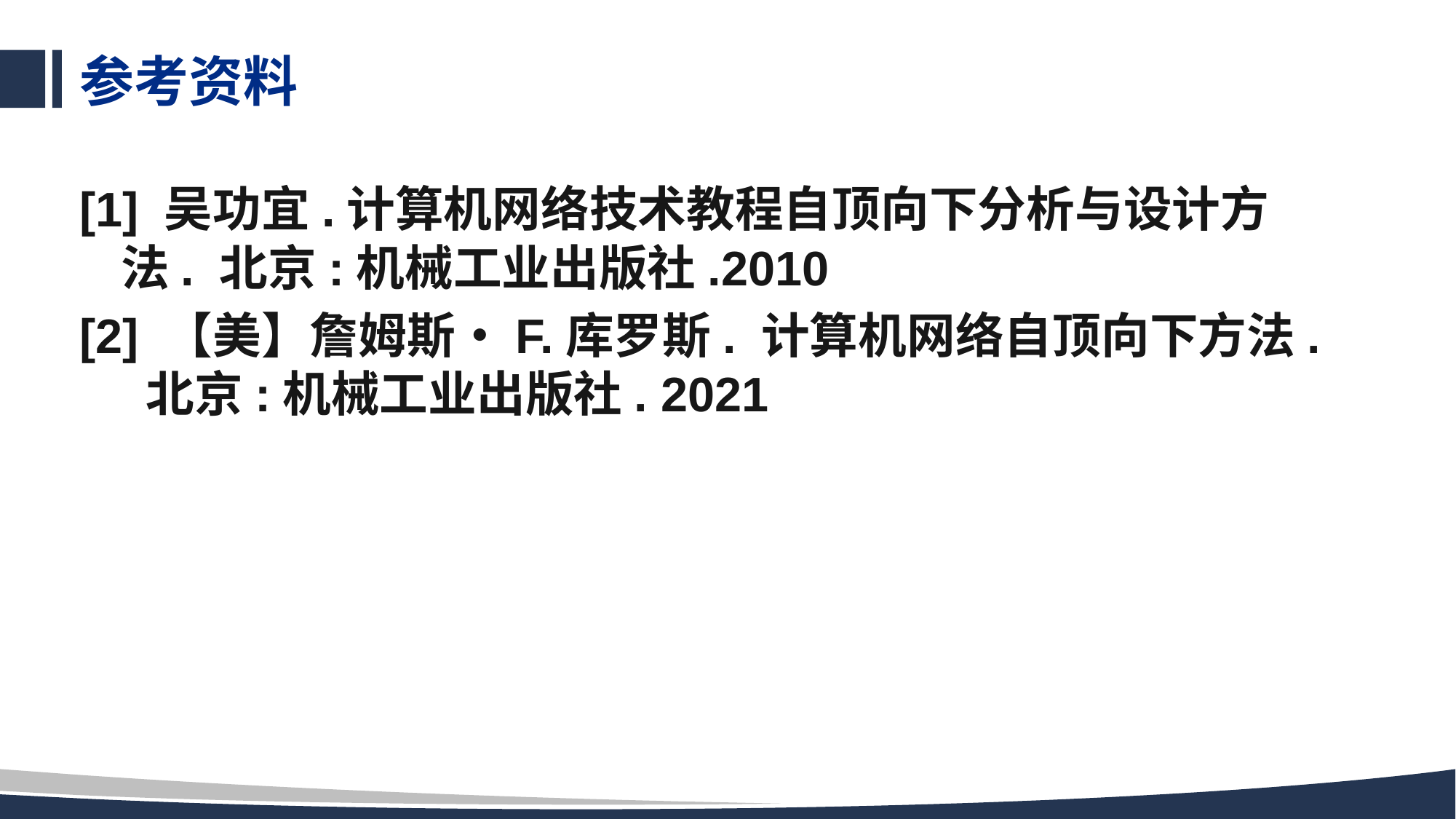

# 参考资料
[1] 吴功宜.计算机网络技术教程自顶向下分析与设计方法. 北京:机械工业出版社.2010
[2] 【美】詹姆斯•F.库罗斯. 计算机网络自顶向下方法. 北京:机械工业出版社. 2021